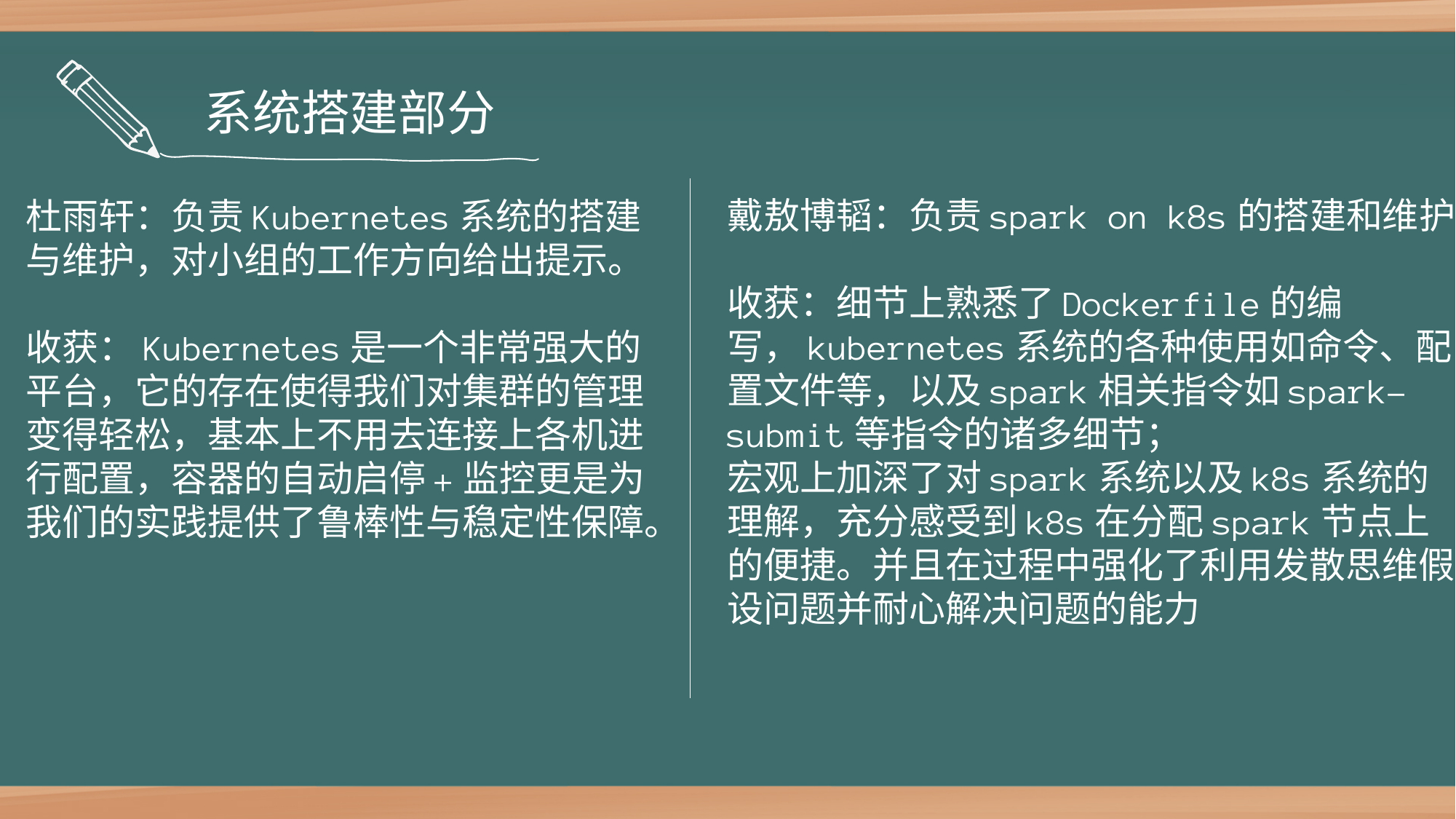

系统搭建部分

戴敖博韬：负责spark on k8s的搭建和维护

收获：细节上熟悉了Dockerfile的编写，kubernetes系统的各种使用如命令、配置文件等，以及spark相关指令如spark-submit等指令的诸多细节；
宏观上加深了对spark系统以及k8s系统的理解，充分感受到k8s在分配spark节点上的便捷。并且在过程中强化了利用发散思维假设问题并耐心解决问题的能力
杜雨轩：负责Kubernetes系统的搭建与维护，对小组的工作方向给出提示。

收获：Kubernetes是一个非常强大的平台，它的存在使得我们对集群的管理变得轻松，基本上不用去连接上各机进行配置，容器的自动启停+监控更是为我们的实践提供了鲁棒性与稳定性保障。